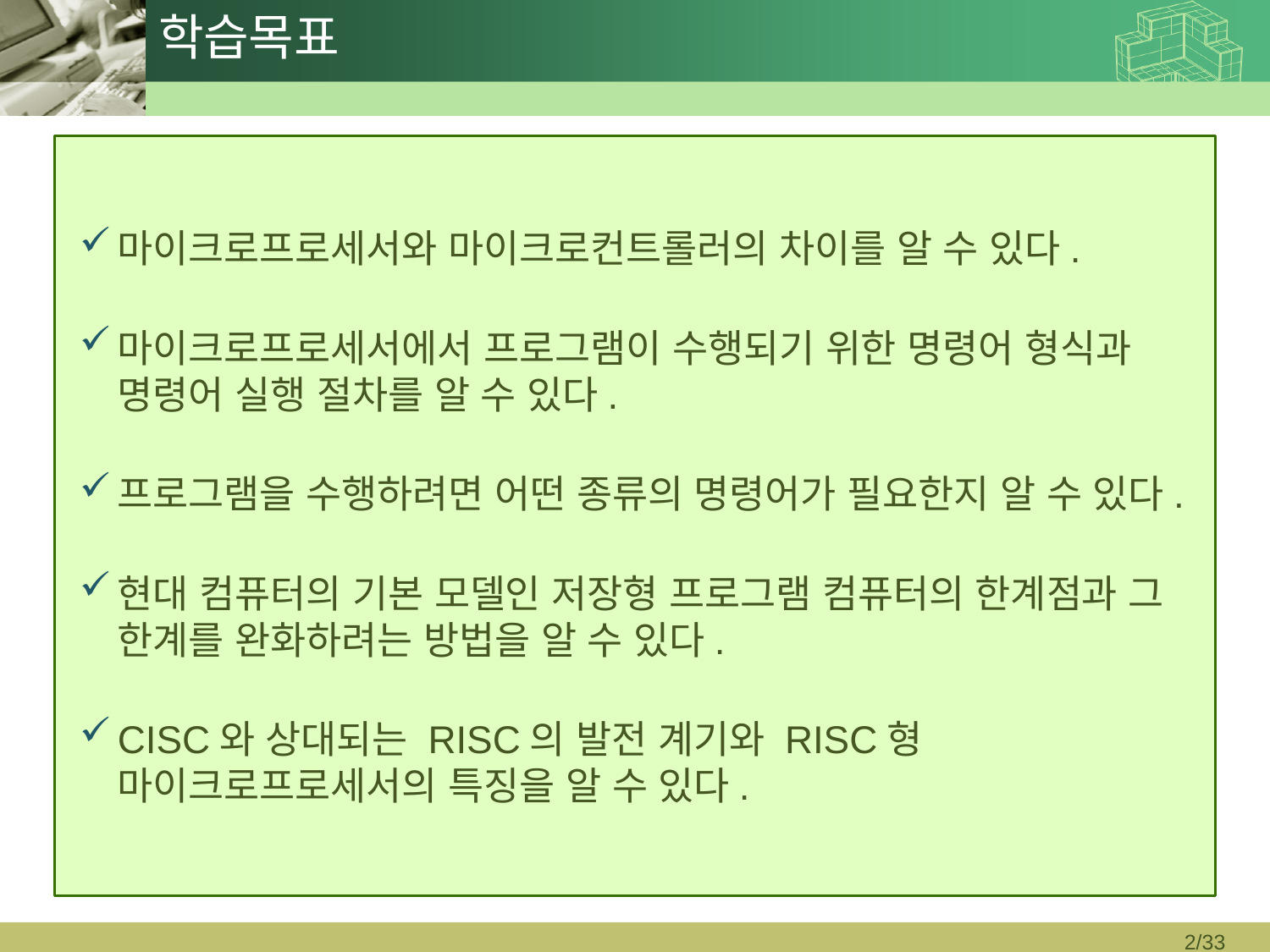

# 학습목표
마이크로프로세서와 마이크로컨트롤러의 차이를 알 수 있다.
마이크로프로세서에서 프로그램이 수행되기 위한 명령어 형식과 명령어 실행 절차를 알 수 있다.
프로그램을 수행하려면 어떤 종류의 명령어가 필요한지 알 수 있다.
현대 컴퓨터의 기본 모델인 저장형 프로그램 컴퓨터의 한계점과 그 한계를 완화하려는 방법을 알 수 있다.
CISC와 상대되는 RISC의 발전 계기와 RISC형 마이크로프로세서의 특징을 알 수 있다.